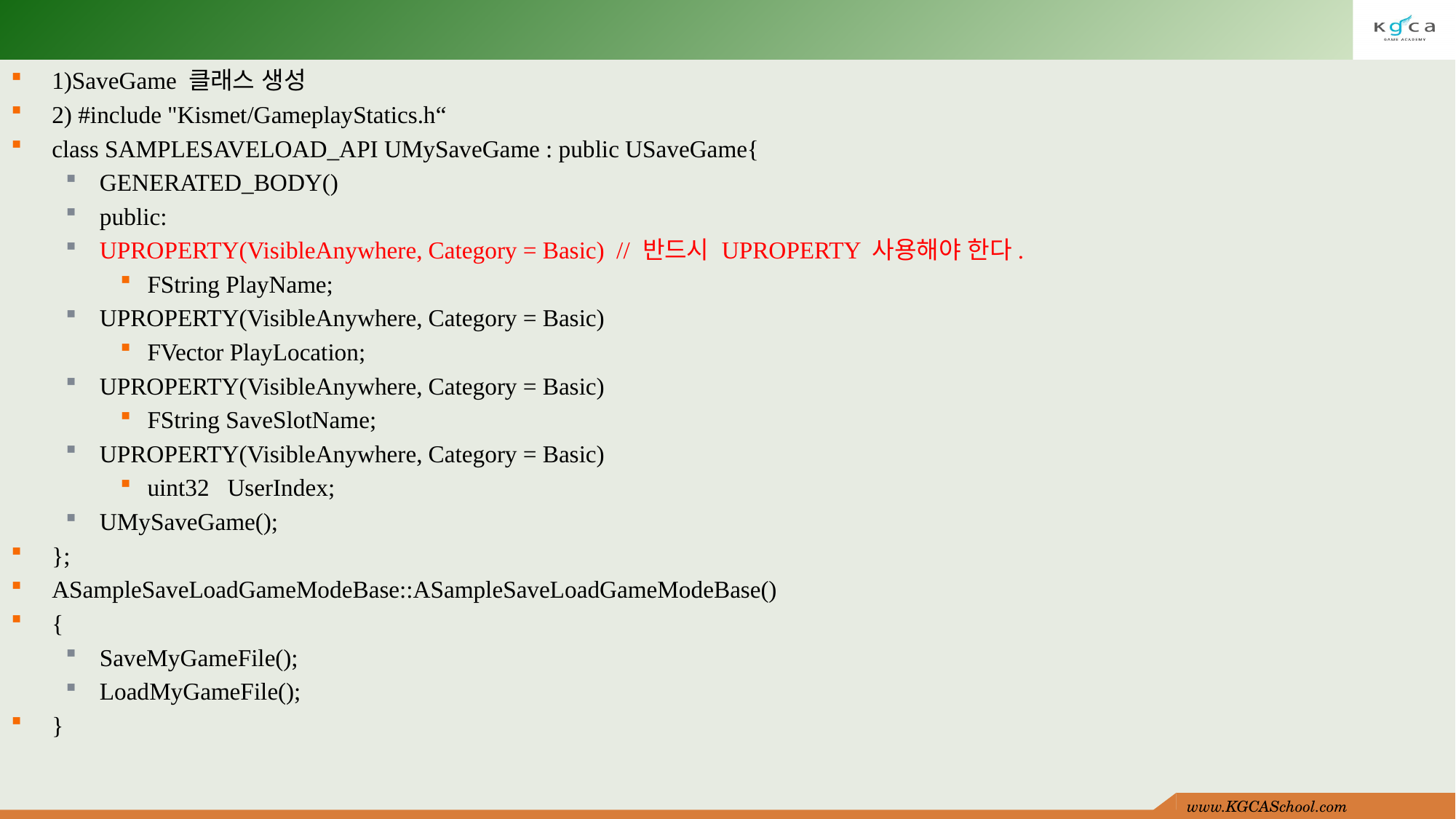

#
1)SaveGame 클래스 생성
2) #include "Kismet/GameplayStatics.h“
class SAMPLESAVELOAD_API UMySaveGame : public USaveGame{
GENERATED_BODY()
public:
UPROPERTY(VisibleAnywhere, Category = Basic)  // 반드시 UPROPERTY 사용해야 한다.
FString PlayName;
UPROPERTY(VisibleAnywhere, Category = Basic)
FVector PlayLocation;
UPROPERTY(VisibleAnywhere, Category = Basic)
FString SaveSlotName;
UPROPERTY(VisibleAnywhere, Category = Basic)
uint32   UserIndex;
UMySaveGame();
};
ASampleSaveLoadGameModeBase::ASampleSaveLoadGameModeBase()
{
SaveMyGameFile();
LoadMyGameFile();
}